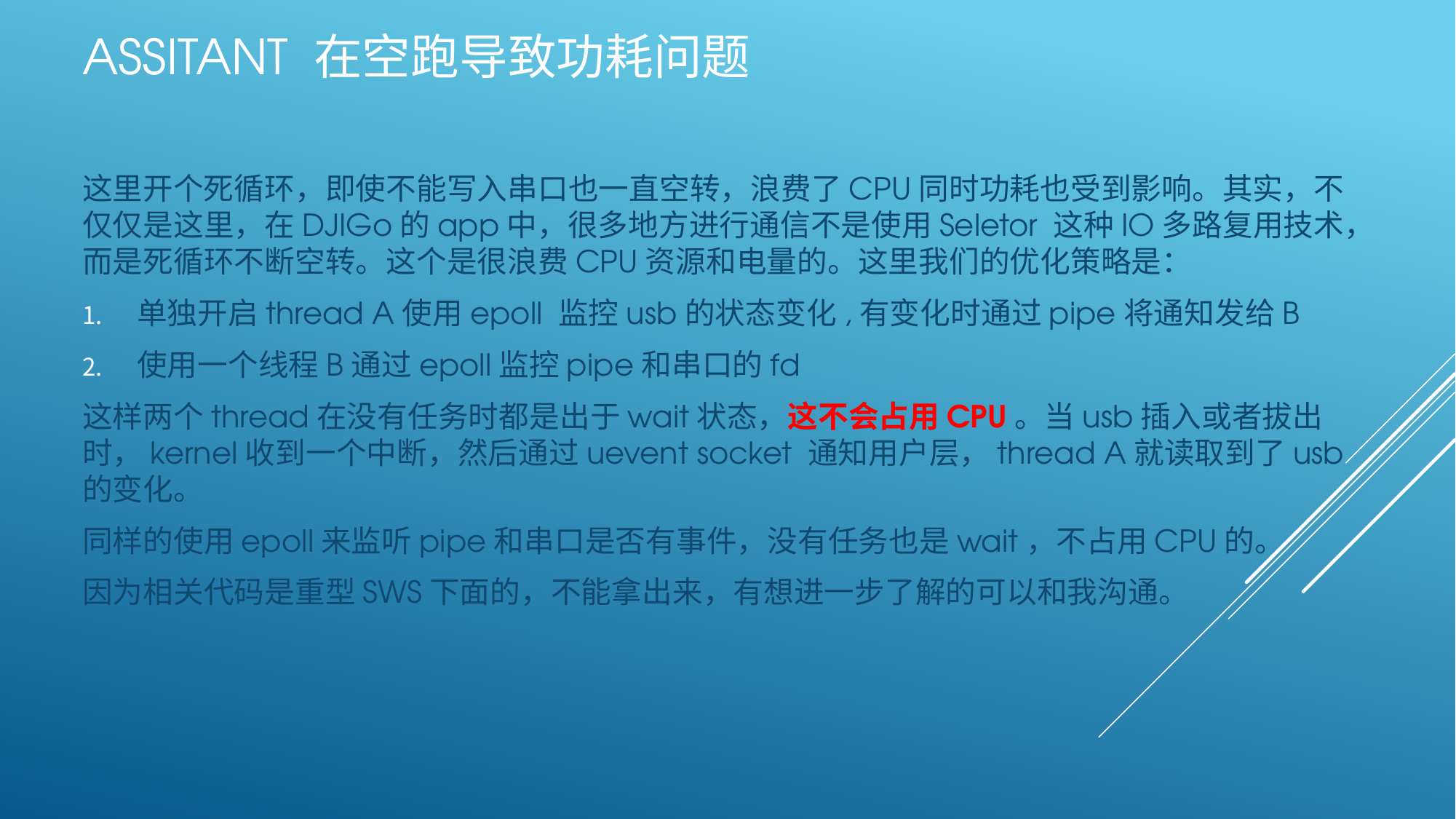

# Assitant 在空跑导致功耗问题
这里开个死循环，即使不能写入串口也一直空转，浪费了CPU同时功耗也受到影响。其实，不仅仅是这里，在DJIGo的app中，很多地方进行通信不是使用Seletor 这种IO多路复用技术，而是死循环不断空转。这个是很浪费CPU资源和电量的。这里我们的优化策略是：
单独开启thread A使用epoll 监控usb的状态变化,有变化时通过pipe将通知发给B
使用一个线程B通过epoll监控pipe和串口的fd
这样两个thread在没有任务时都是出于wait状态，这不会占用CPU。当usb插入或者拔出时，kernel收到一个中断，然后通过uevent socket 通知用户层，thread A就读取到了usb的变化。
同样的使用epoll来监听pipe和串口是否有事件，没有任务也是wait，不占用CPU的。
因为相关代码是重型SWS下面的，不能拿出来，有想进一步了解的可以和我沟通。